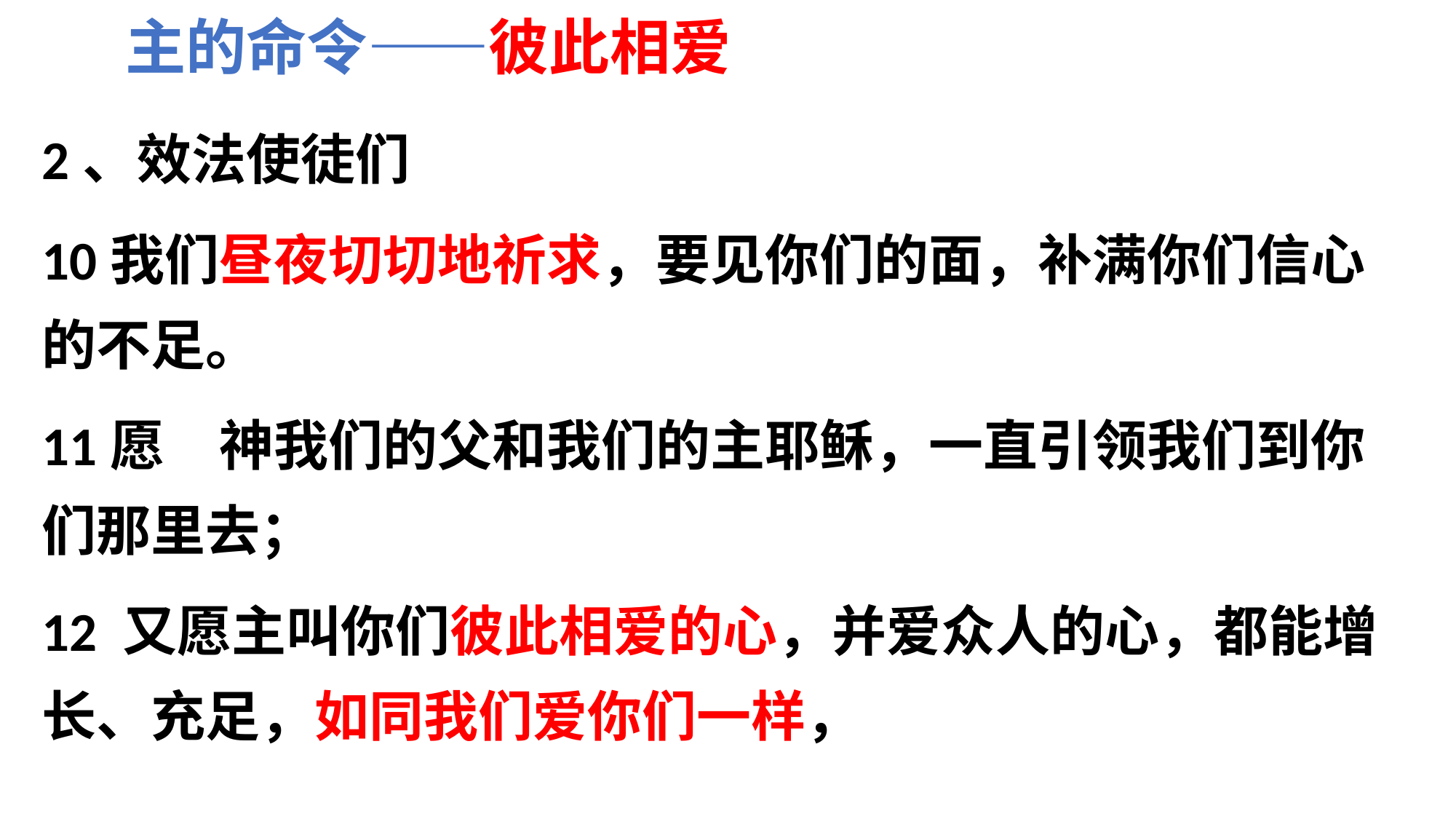

# 主的命令——彼此相爱
2、效法使徒们
10我们昼夜切切地祈求，要见你们的面，补满你们信心的不足。
11愿　神我们的父和我们的主耶稣，一直引领我们到你们那里去；
12 又愿主叫你们彼此相爱的心，并爱众人的心，都能增长、充足，如同我们爱你们一样，